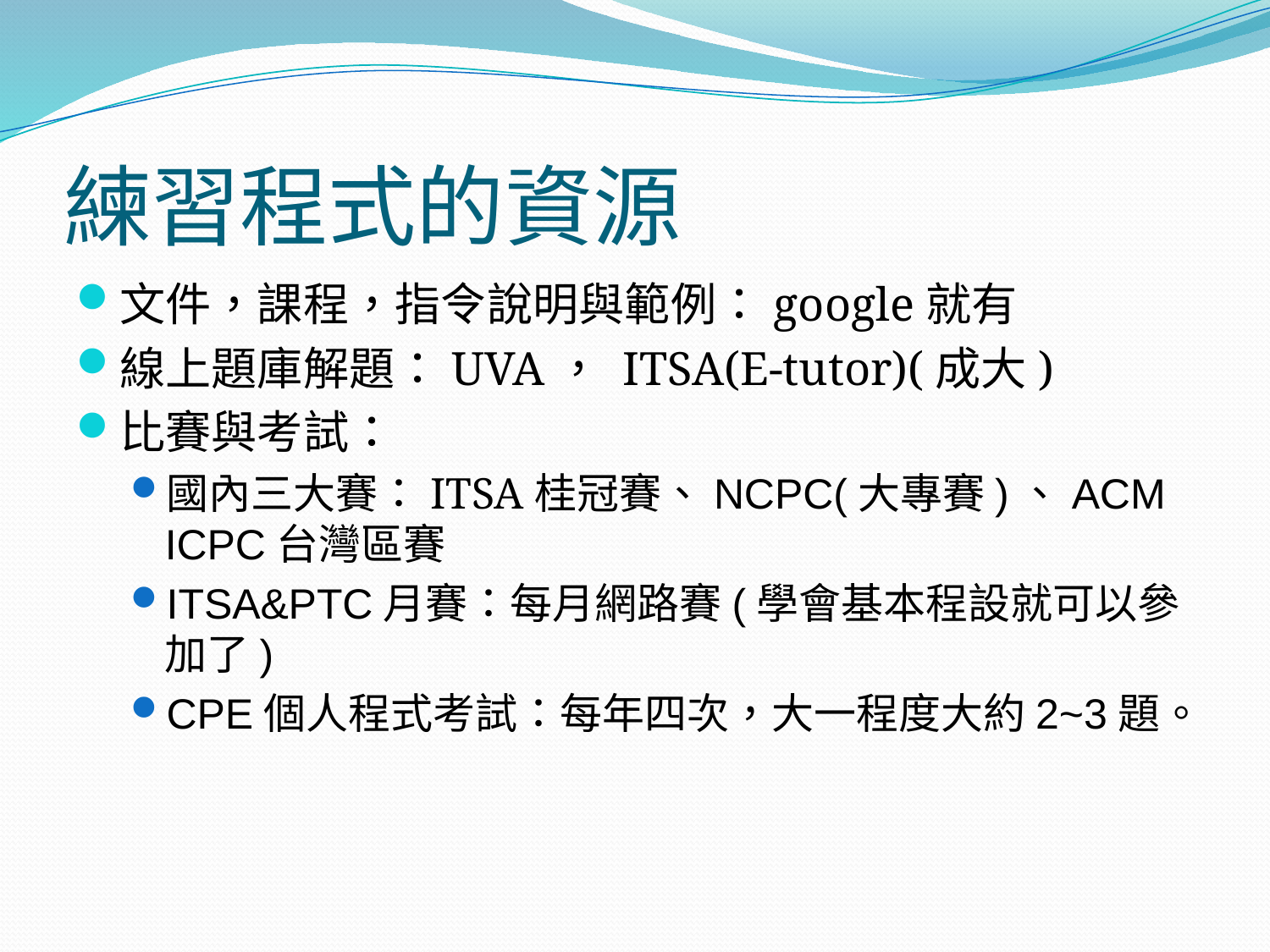

# 練習程式的資源
文件，課程，指令說明與範例：google就有
線上題庫解題：UVA， ITSA(E-tutor)(成大)
比賽與考試：
國內三大賽：ITSA桂冠賽、NCPC(大專賽)、ACM ICPC台灣區賽
ITSA&PTC月賽：每月網路賽(學會基本程設就可以參加了)
CPE個人程式考試：每年四次，大一程度大約2~3題。